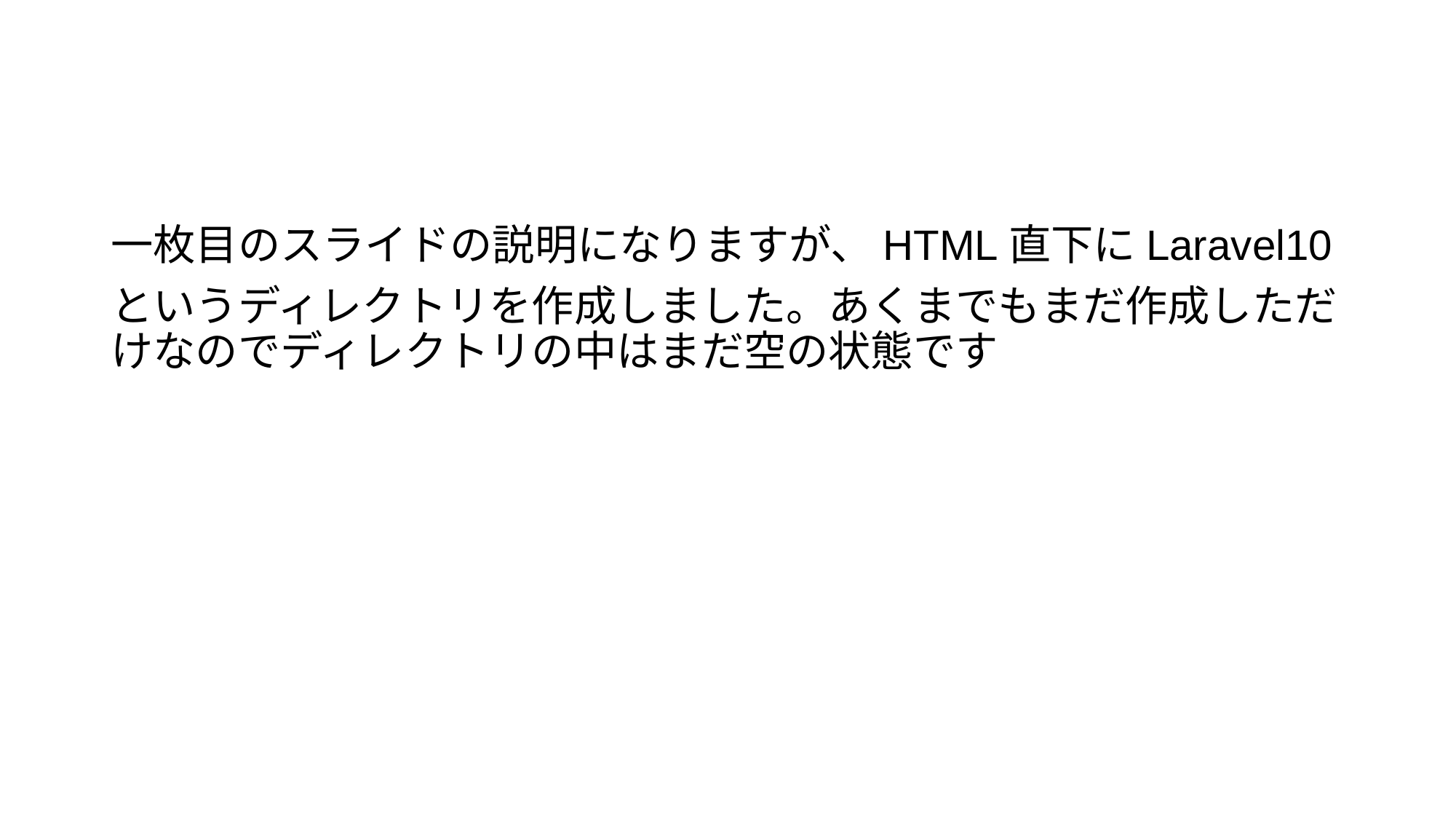

一枚目のスライドの説明になりますが、HTML直下にLaravel10
というディレクトリを作成しました。あくまでもまだ作成しただけなのでディレクトリの中はまだ空の状態です